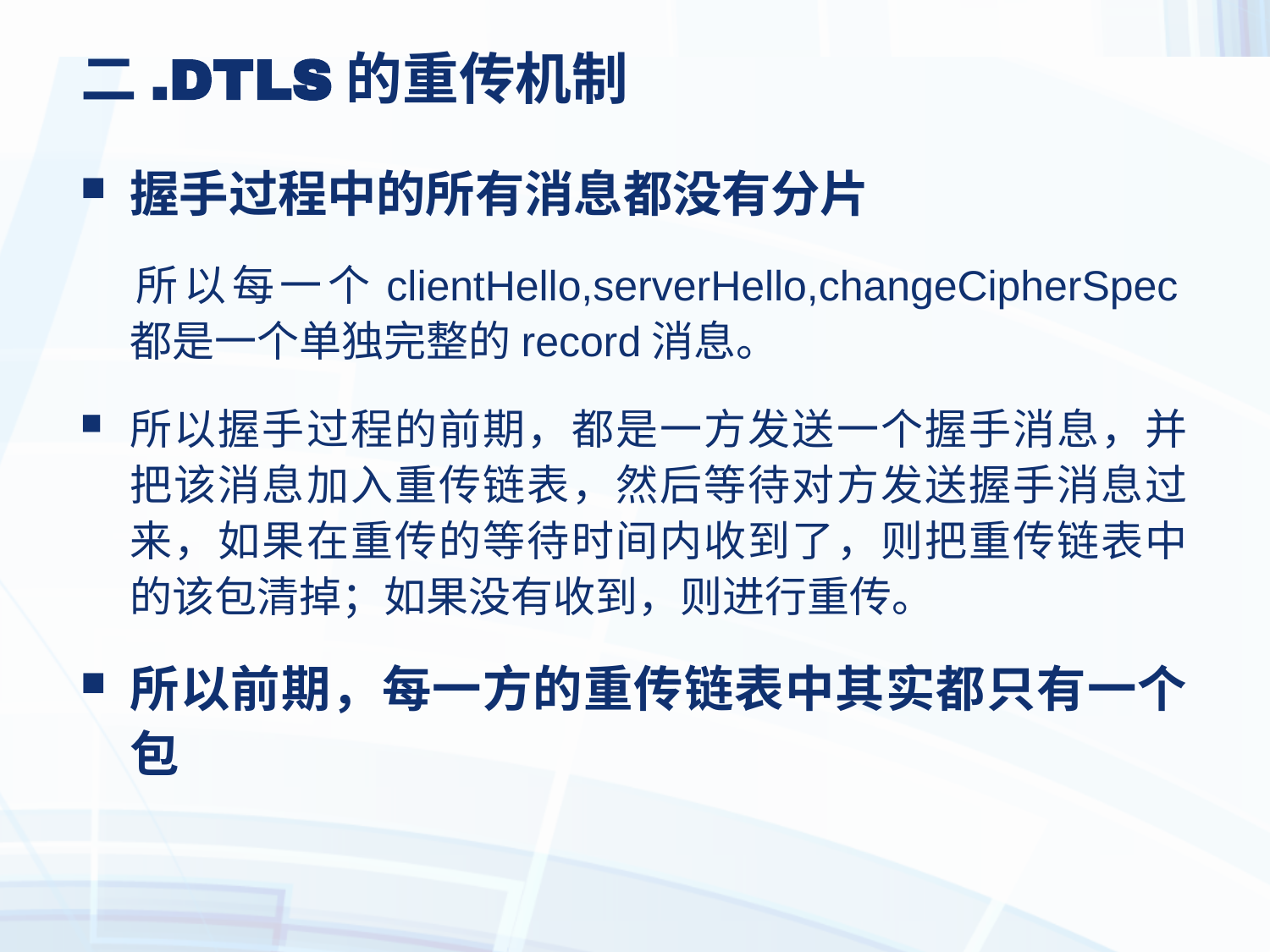

# 二.DTLS的重传机制
握手过程中的所有消息都没有分片
	所以每一个clientHello,serverHello,changeCipherSpec都是一个单独完整的record消息。
所以握手过程的前期，都是一方发送一个握手消息，并把该消息加入重传链表，然后等待对方发送握手消息过来，如果在重传的等待时间内收到了，则把重传链表中的该包清掉；如果没有收到，则进行重传。
所以前期，每一方的重传链表中其实都只有一个包